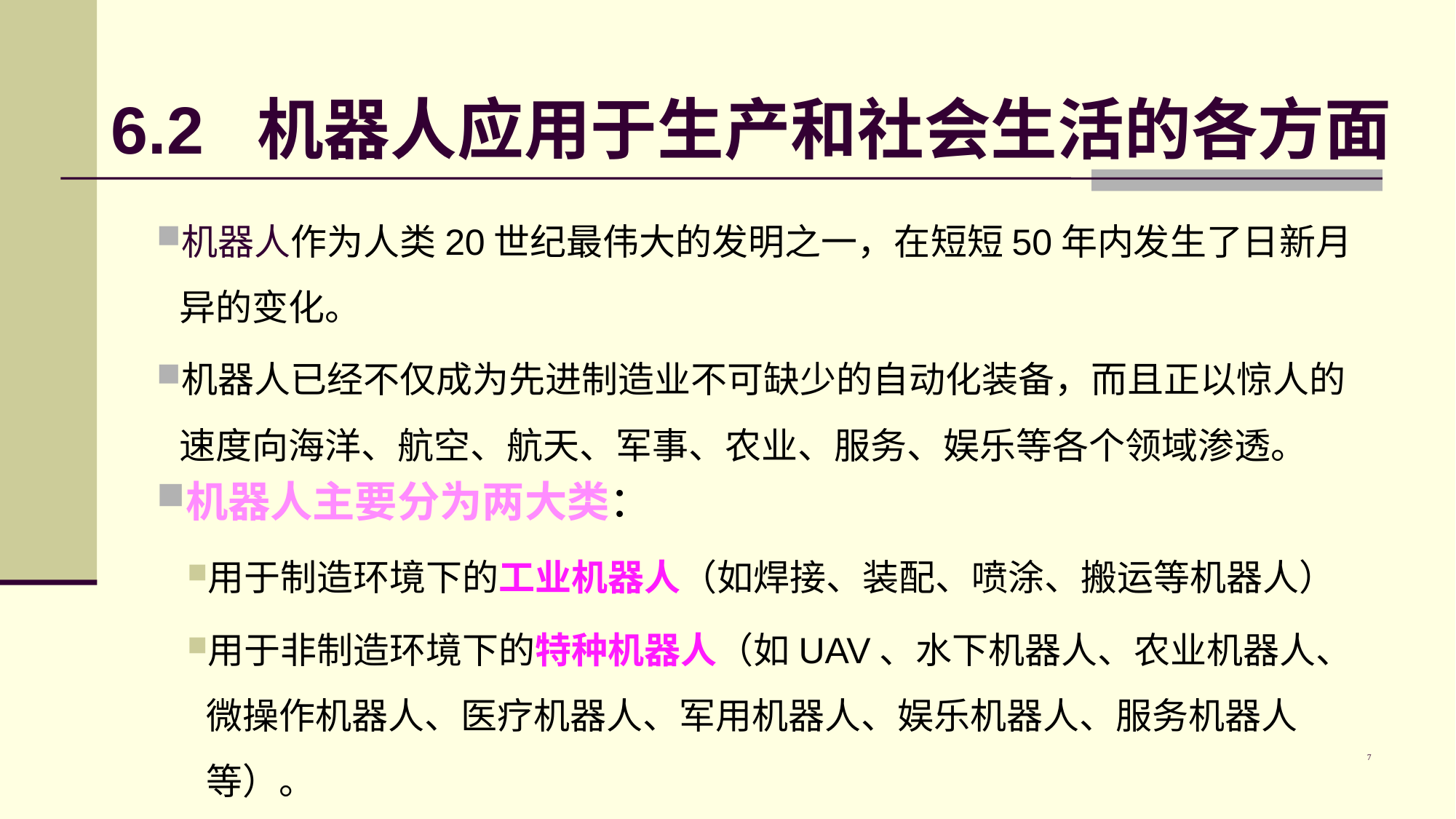

# 6.2  机器人应用于生产和社会生活的各方面
机器人作为人类20世纪最伟大的发明之一，在短短50年内发生了日新月异的变化。
机器人已经不仅成为先进制造业不可缺少的自动化装备，而且正以惊人的速度向海洋、航空、航天、军事、农业、服务、娱乐等各个领域渗透。
机器人主要分为两大类：
用于制造环境下的工业机器人（如焊接、装配、喷涂、搬运等机器人）
用于非制造环境下的特种机器人（如UAV、水下机器人、农业机器人、微操作机器人、医疗机器人、军用机器人、娱乐机器人、服务机器人等）。
7